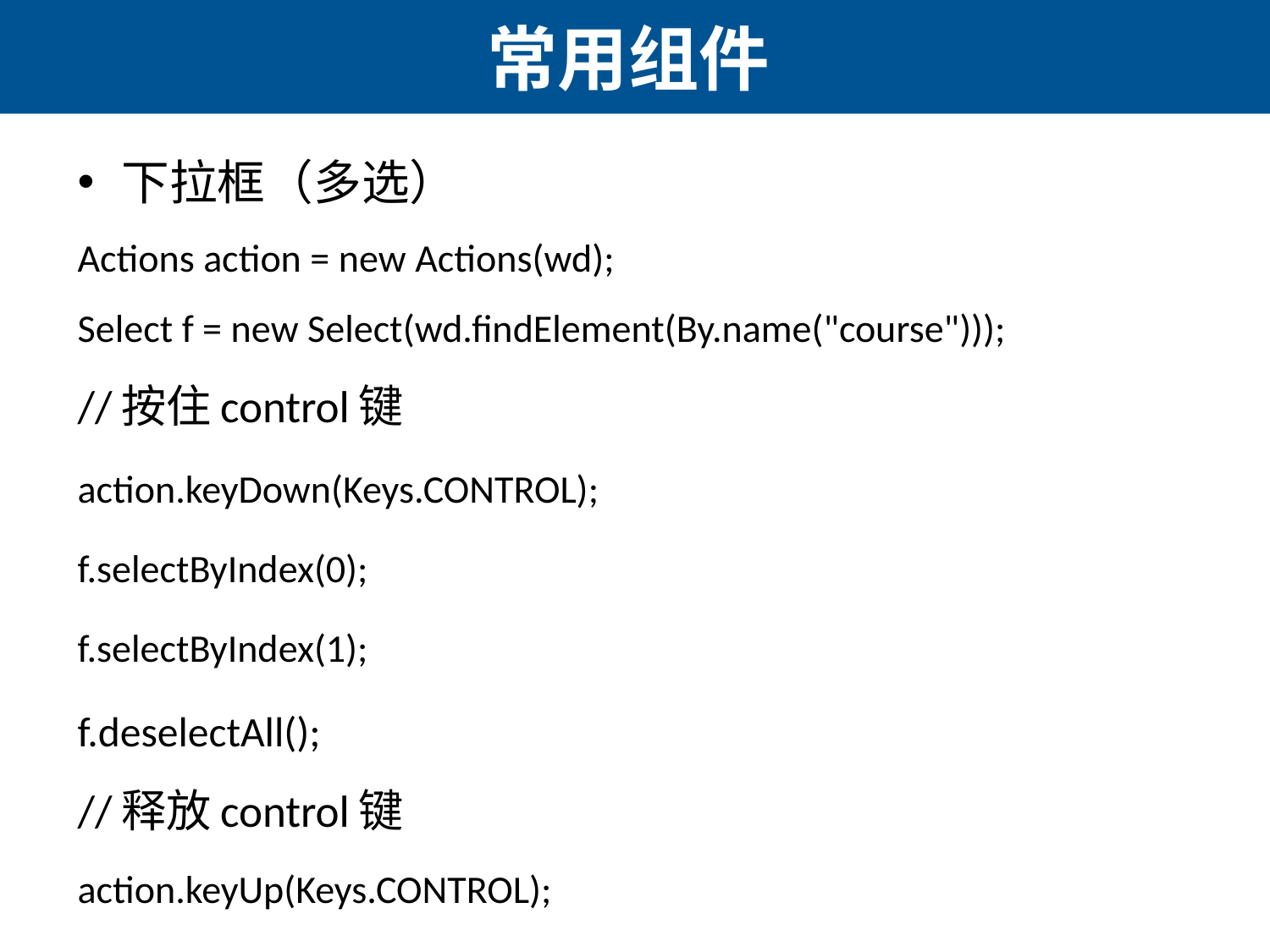

# 常用组件
下拉框（多选）
Actions action = new Actions(wd);
Select f = new Select(wd.findElement(By.name("course")));
//按住control键
action.keyDown(Keys.CONTROL);
f.selectByIndex(0);
f.selectByIndex(1);
f.deselectAll();
//释放control键
action.keyUp(Keys.CONTROL);